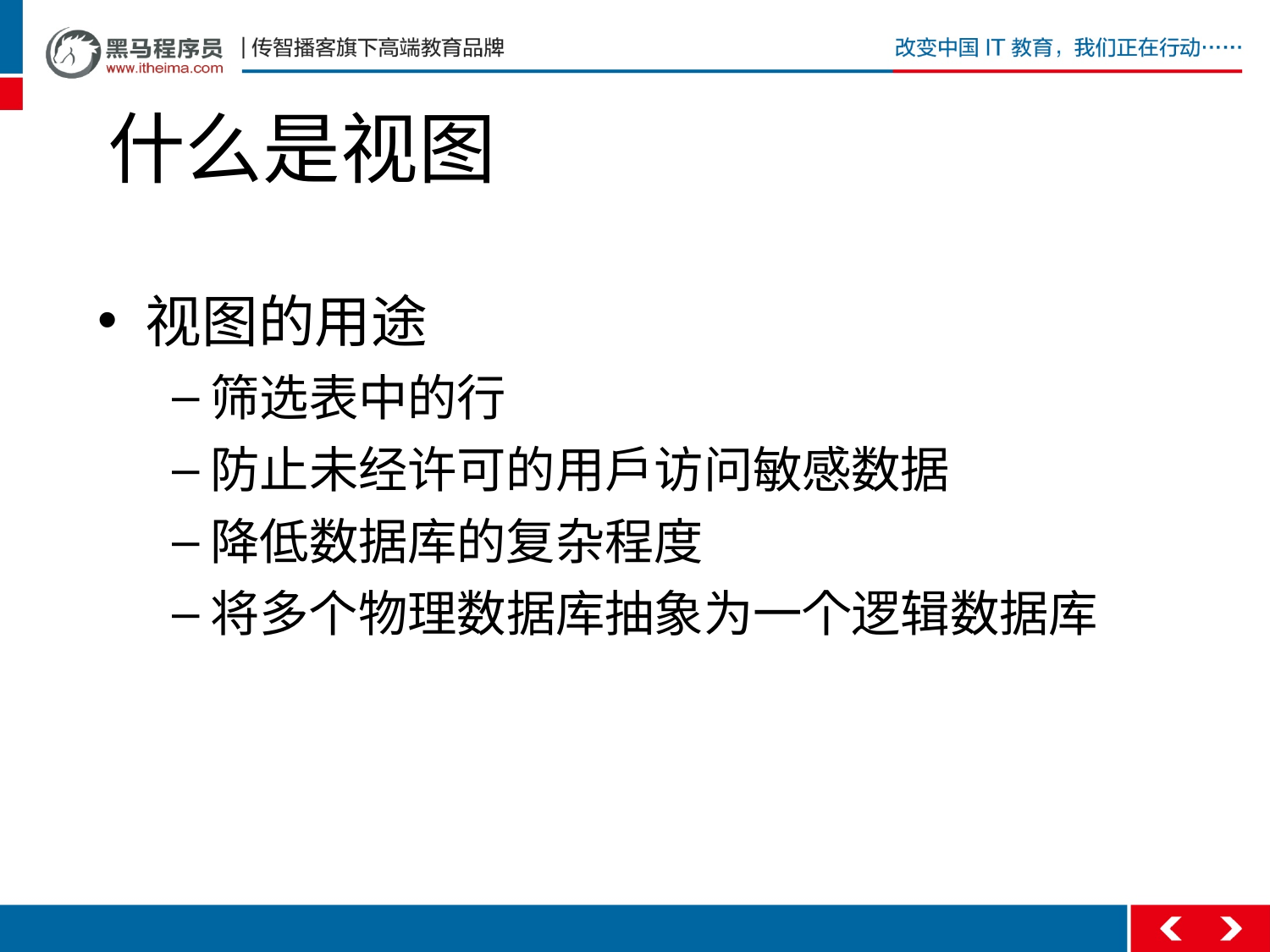

# 什么是视图
视图的用途
筛选表中的行
防止未经许可的用户访问敏感数据
降低数据库的复杂程度
将多个物理数据库抽象为一个逻辑数据库